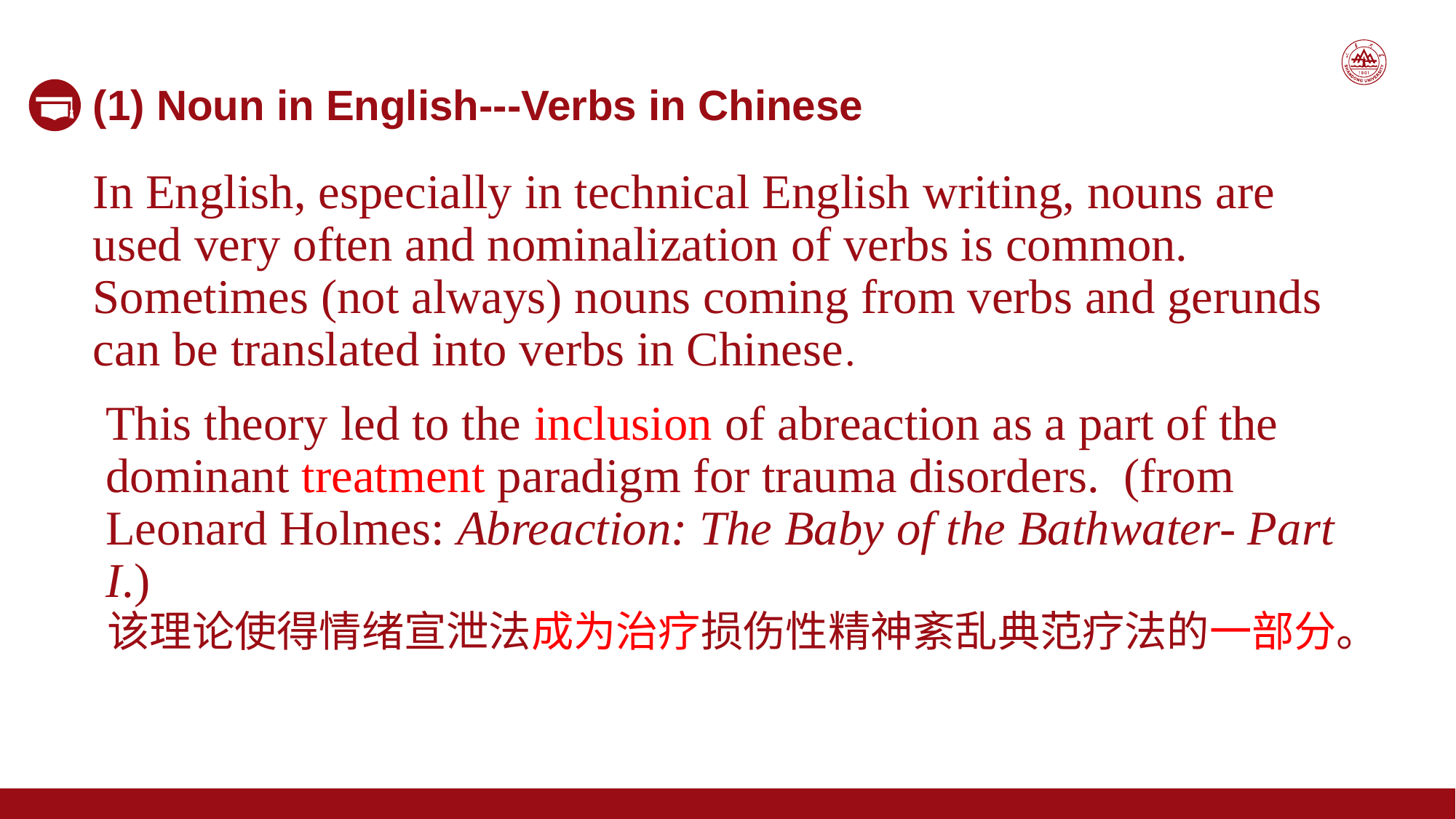

(1) Noun in English---Verbs in Chinese
In English, especially in technical English writing, nouns are used very often and nominalization of verbs is common. Sometimes (not always) nouns coming from verbs and gerunds can be translated into verbs in Chinese.
This theory led to the inclusion of abreaction as a part of the dominant treatment paradigm for trauma disorders.  (from Leonard Holmes: Abreaction: The Baby of the Bathwater- Part I.)
该理论使得情绪宣泄法成为治疗损伤性精神紊乱典范疗法的一部分。